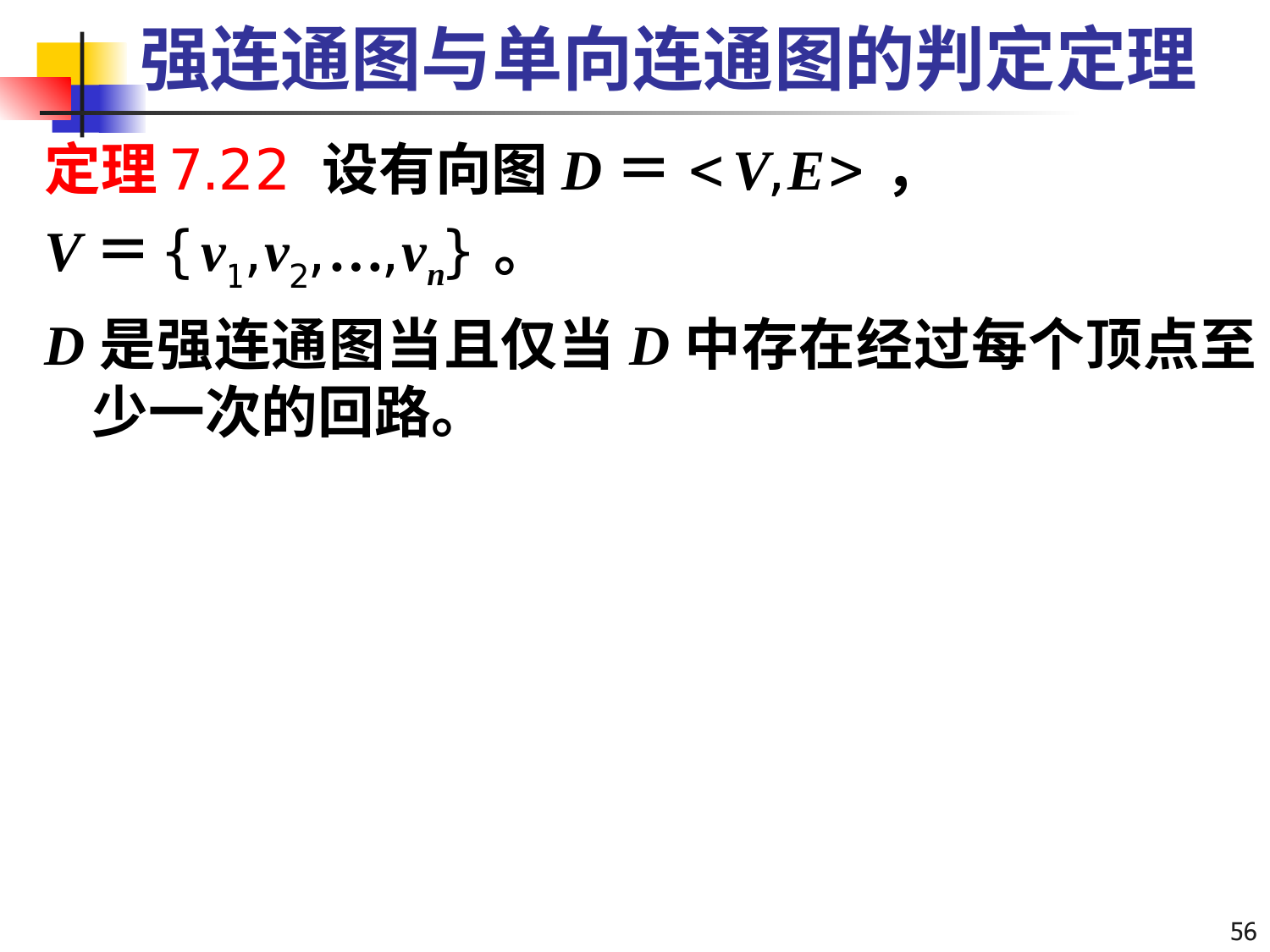

# 强连通图与单向连通图的判定定理
定理7.22 设有向图D＝<V,E>，
V＝{v1,v2,…,vn}。
D是强连通图当且仅当D中存在经过每个顶点至少一次的回路。
56